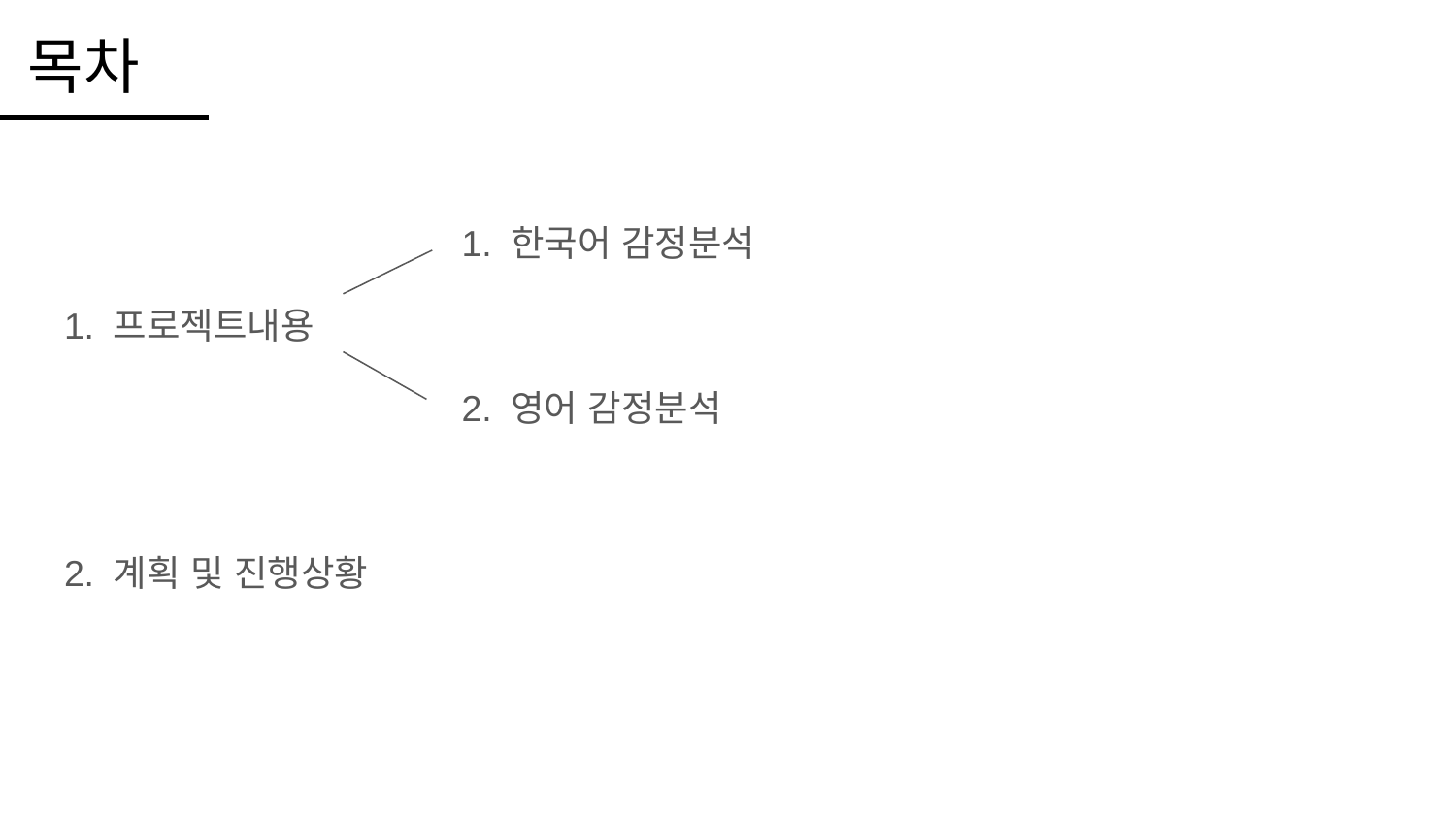

# 목차

                                       1. 한국어 감정분석
1. 프로젝트내용
                                       2. 영어 감정분석

2. 계획 및 진행상황